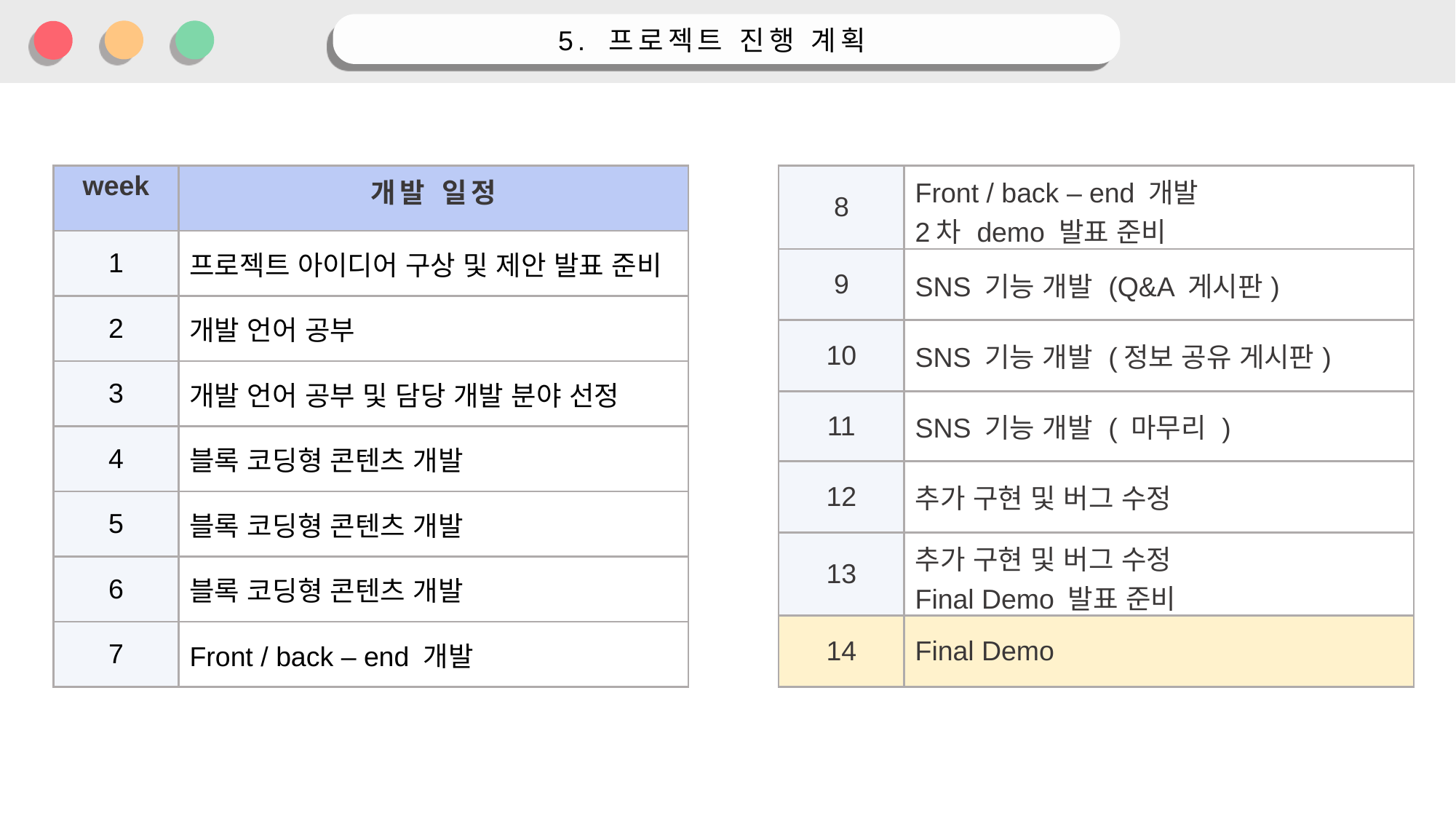

5. 프로젝트 진행 계획

| week | 개발 일정 |
| --- | --- |
| 1 | 프로젝트 아이디어 구상 및 제안 발표 준비 |
| 2 | 개발 언어 공부 |
| 3 | 개발 언어 공부 및 담당 개발 분야 선정 |
| 4 | 블록 코딩형 콘텐츠 개발 |
| 5 | 블록 코딩형 콘텐츠 개발 |
| 6 | 블록 코딩형 콘텐츠 개발 |
| 7 | Front / back – end 개발 |
| 8 | Front / back – end 개발 2차 demo 발표 준비 |
| --- | --- |
| 9 | SNS 기능 개발 (Q&A 게시판) |
| 10 | SNS 기능 개발 (정보 공유 게시판) |
| 11 | SNS 기능 개발 ( 마무리 ) |
| 12 | 추가 구현 및 버그 수정 |
| 13 | 추가 구현 및 버그 수정 Final Demo 발표 준비 |
| 14 | Final Demo |